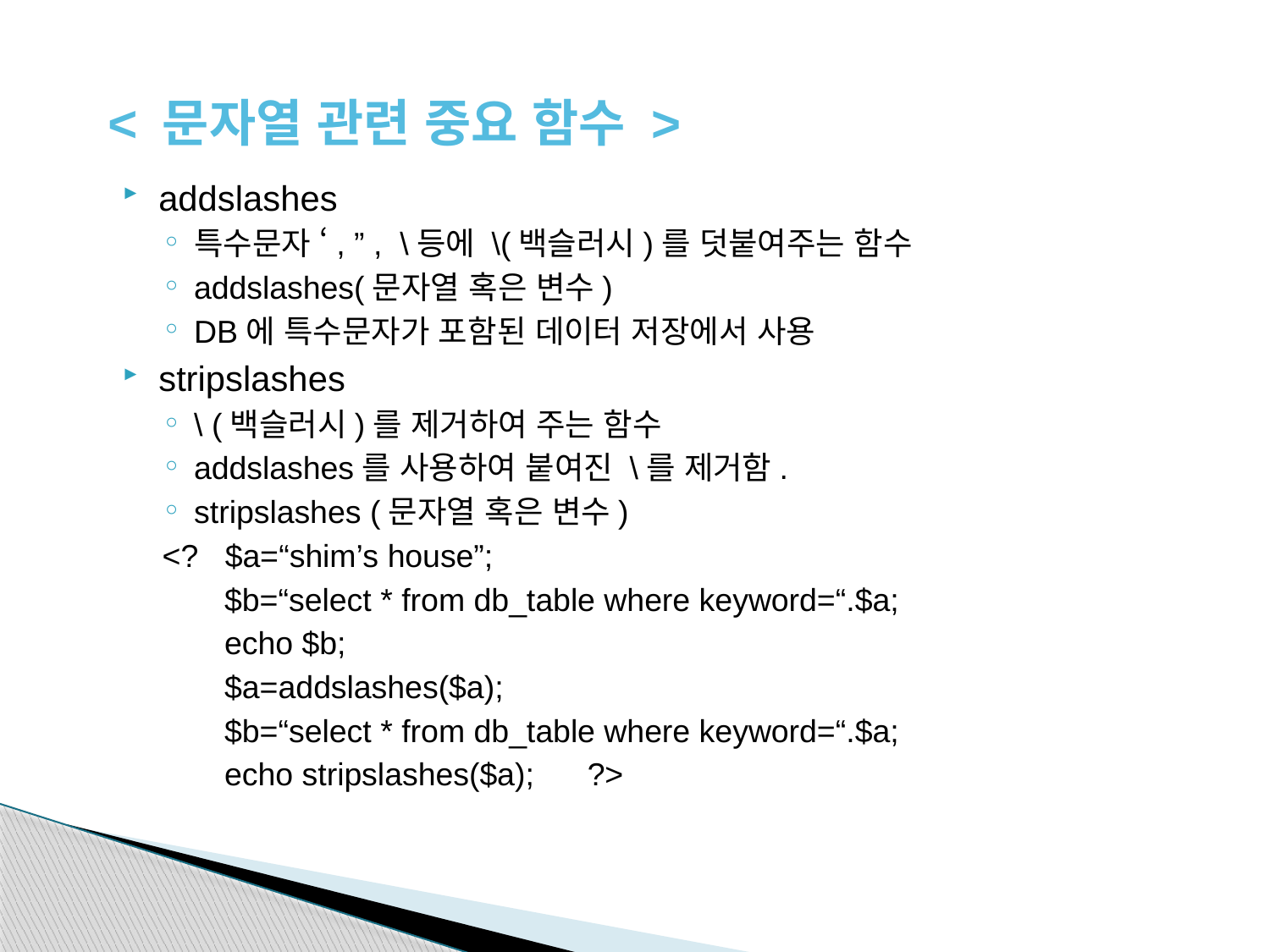

# < 문자열 관련 중요 함수 >
addslashes
특수문자 ‘, ” ,  \등에 \(백슬러시)를 덧붙여주는 함수
addslashes(문자열 혹은 변수)
DB에 특수문자가 포함된 데이터 저장에서 사용
stripslashes
\ (백슬러시)를 제거하여 주는 함수
addslashes를 사용하여 붙여진 \를 제거함.
stripslashes (문자열 혹은 변수)
<?   $a=“shim’s house”;
       $b=“select * from db_table where keyword=“.$a;
       echo $b;
       $a=addslashes($a);
       $b=“select * from db_table where keyword=“.$a;
       echo stripslashes($a);      ?>